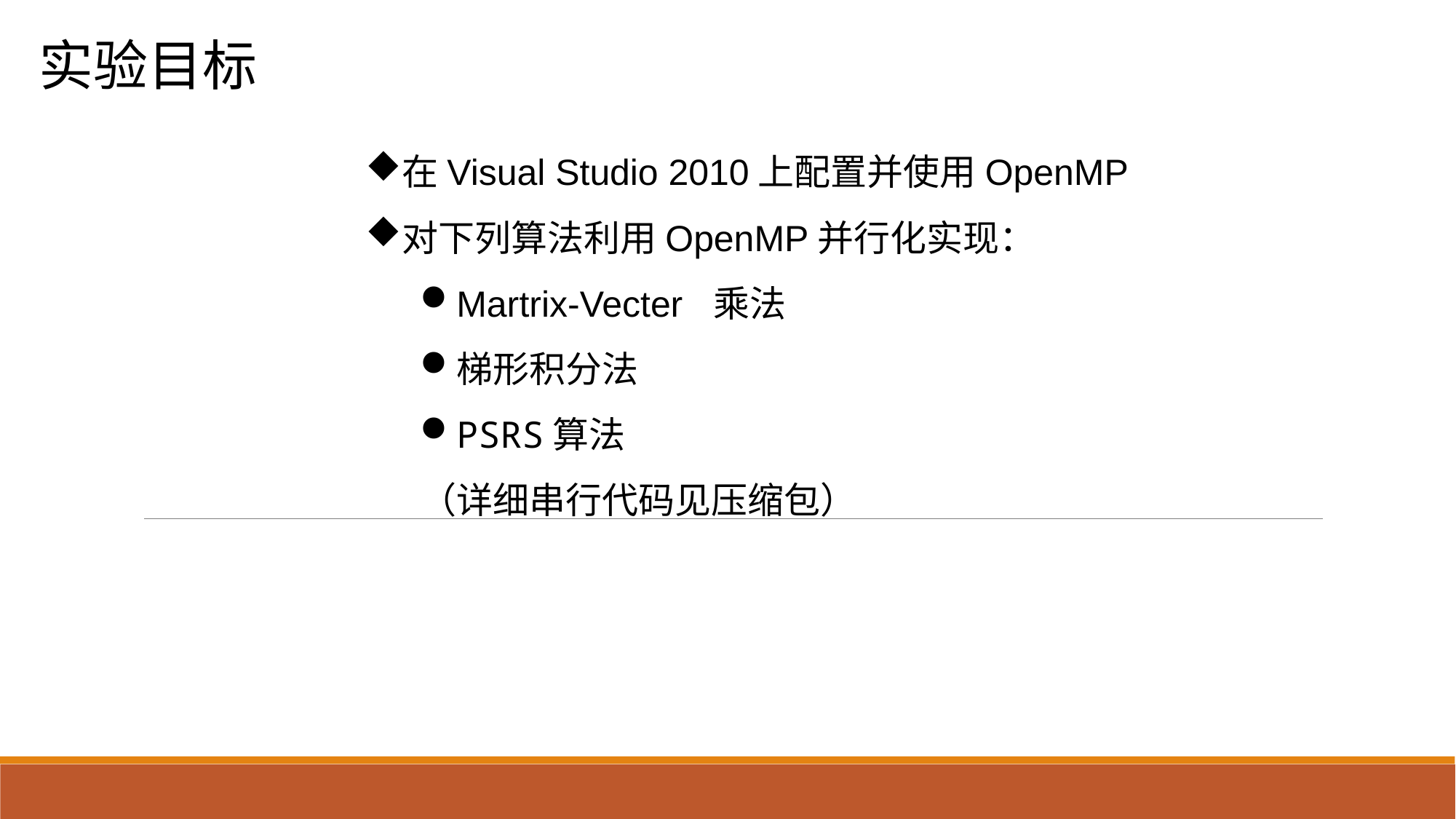

实验目标
在Visual Studio 2010上配置并使用OpenMP
对下列算法利用OpenMP并行化实现：
Martrix-Vecter 乘法
梯形积分法
PSRS算法
（详细串行代码见压缩包）